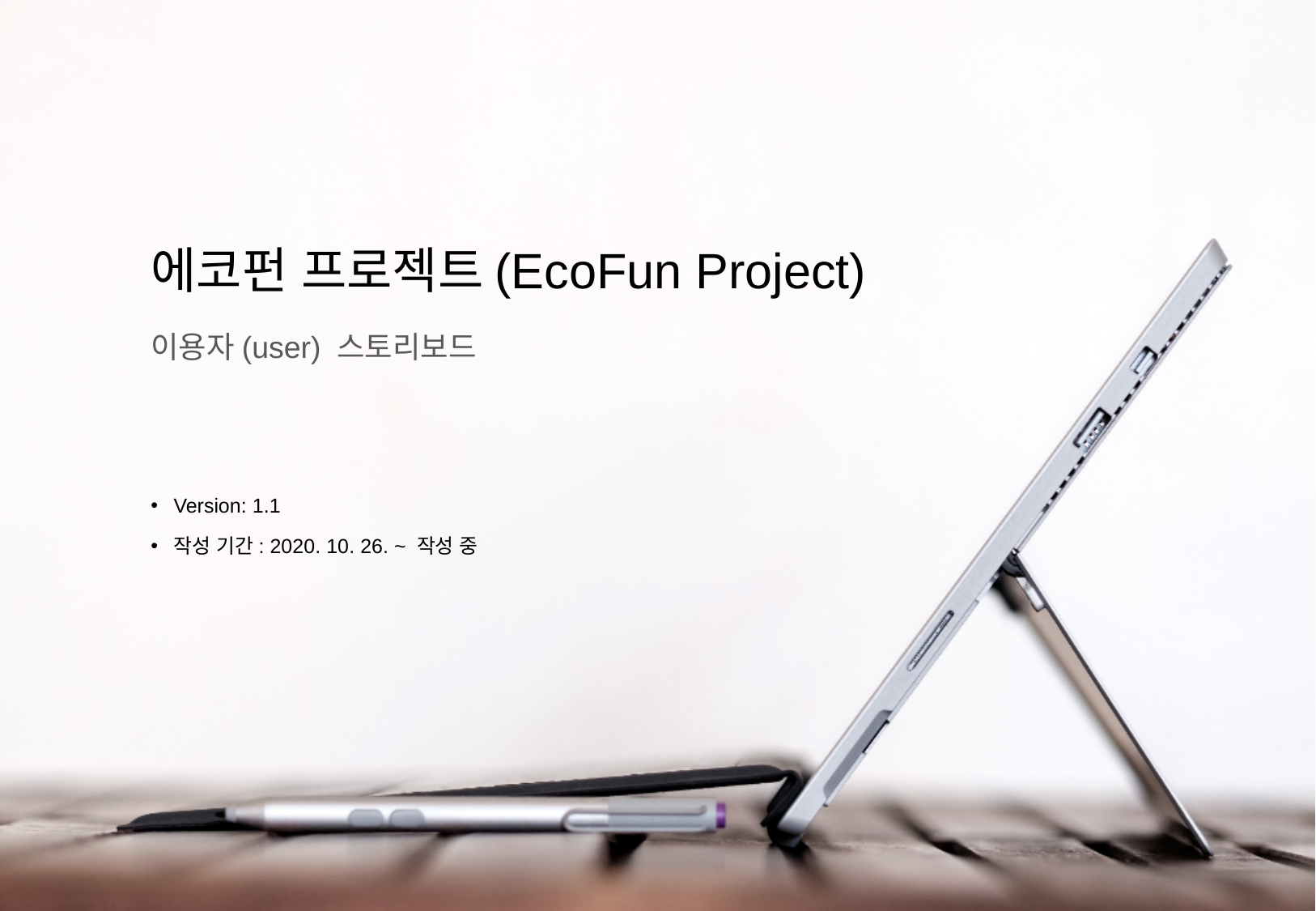

# 에코펀 프로젝트(EcoFun Project)
이용자(user) 스토리보드
Version: 1.1
작성 기간: 2020. 10. 26. ~ 작성 중